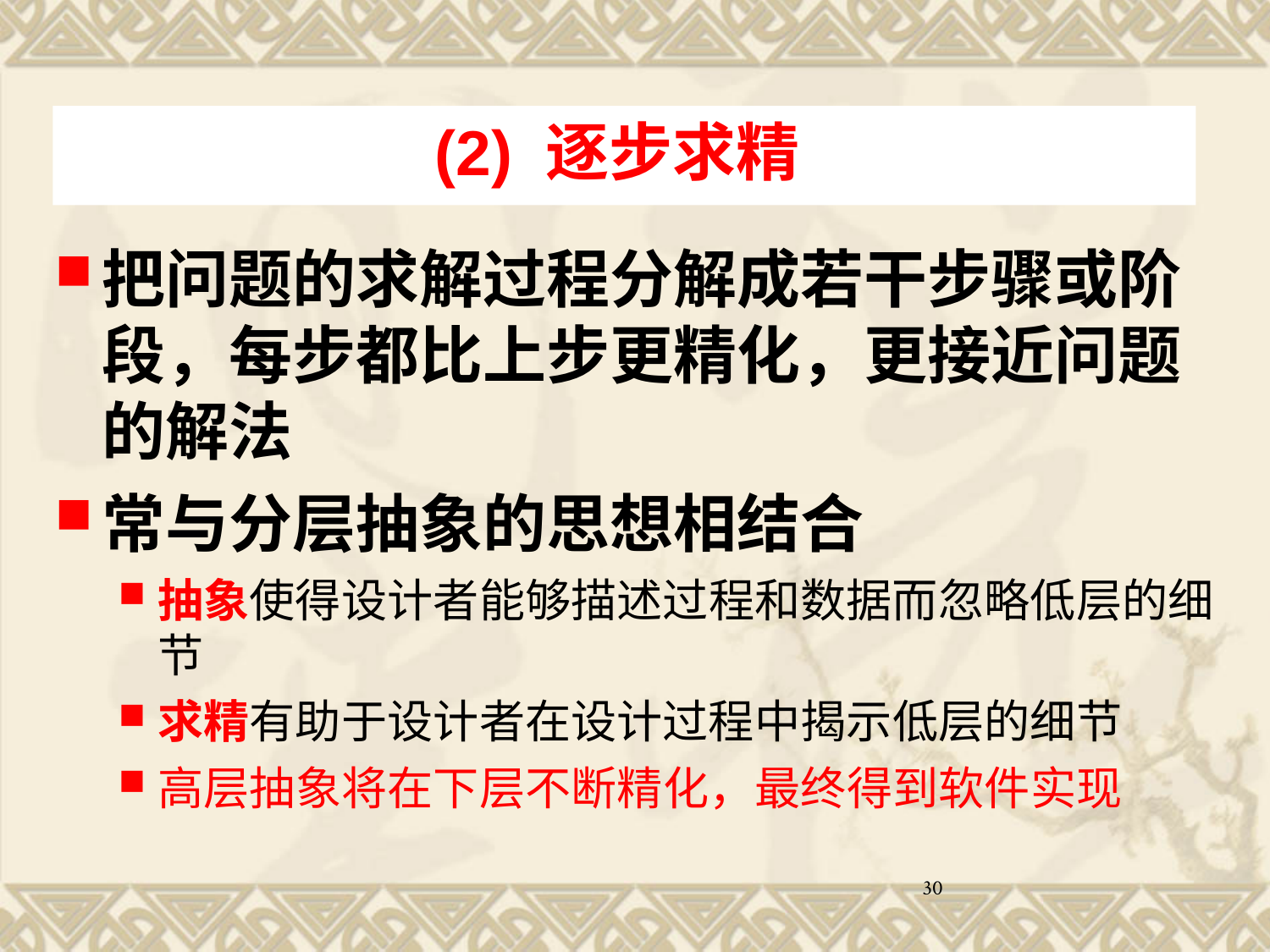

(2) 逐步求精
把问题的求解过程分解成若干步骤或阶段，每步都比上步更精化，更接近问题的解法
常与分层抽象的思想相结合
抽象使得设计者能够描述过程和数据而忽略低层的细节
求精有助于设计者在设计过程中揭示低层的细节
高层抽象将在下层不断精化，最终得到软件实现
30